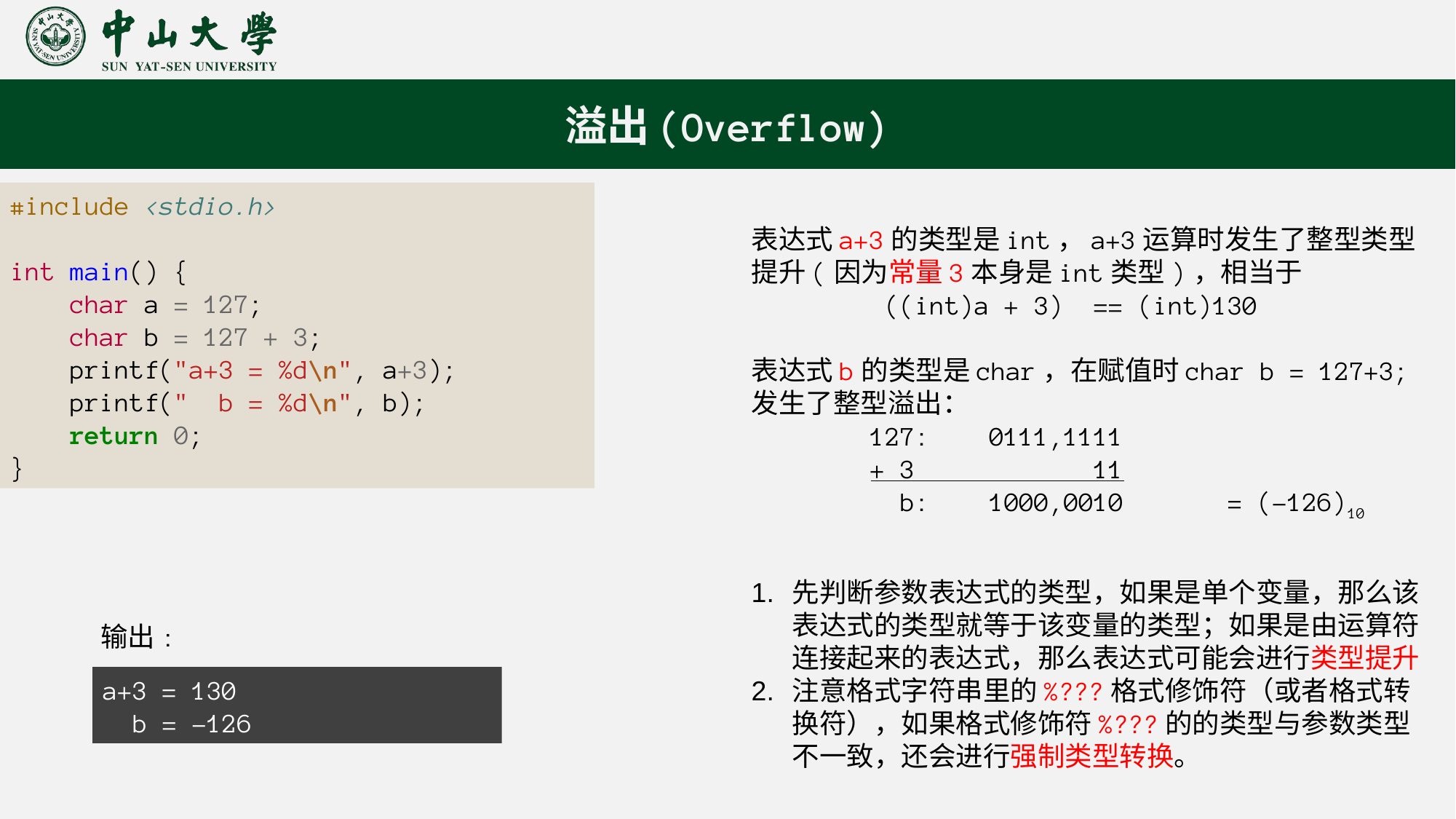

溢出(Overflow)
#include <stdio.h>

int main() {
    char a = 127;
    char b = 127 + 3;
    printf("a+3 = %d\n", a+3);
    printf("  b = %d\n", b);
    return 0;
}
表达式a+3的类型是int，a+3运算时发生了整型类型提升(因为常量3本身是int类型)，相当于
         ((int)a + 3)  == (int)130

表达式b的类型是char，在赋值时char b = 127+3;发生了整型溢出：
        127:    0111,1111
        + 3            11
          b:    1000,0010       = (-126)10
先判断参数表达式的类型，如果是单个变量，那么该表达式的类型就等于该变量的类型；如果是由运算符连接起来的表达式，那么表达式可能会进行类型提升
注意格式字符串里的%???格式修饰符（或者格式转换符），如果格式修饰符%???的的类型与参数类型不一致，还会进行强制类型转换。
输出:
a+3 = 130
  b = -126